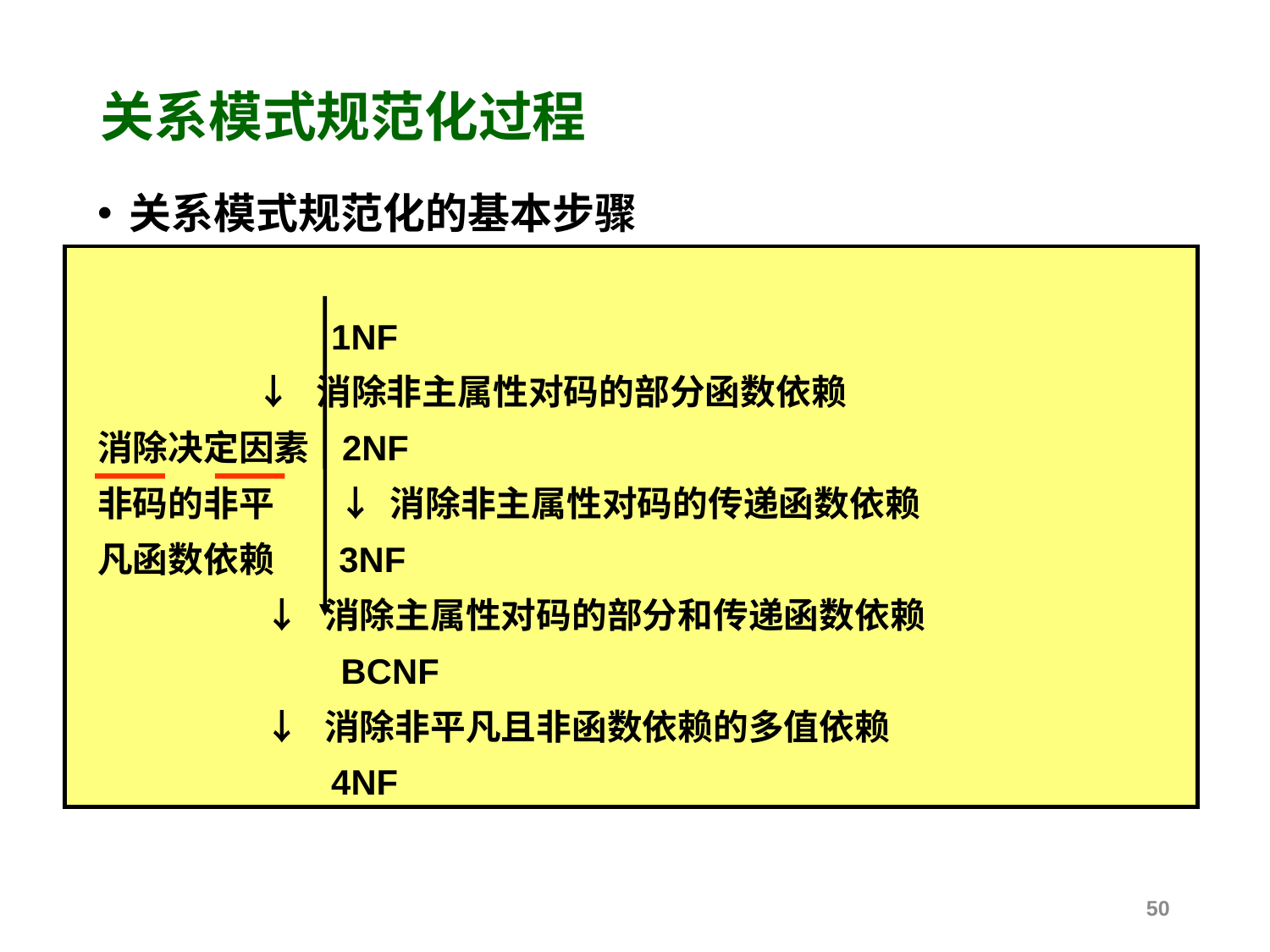

# 关系模式规范化过程
关系模式规范化的基本步骤

                        1NF
                	↓  消除非主属性对码的部分函数依赖
消除决定因素   2NF
非码的非平        ↓  消除非主属性对码的传递函数依赖
凡函数依赖       3NF
                	 ↓  消除主属性对码的部分和传递函数依赖
                         BCNF
              	 ↓  消除非平凡且非函数依赖的多值依赖
                        4NF

50